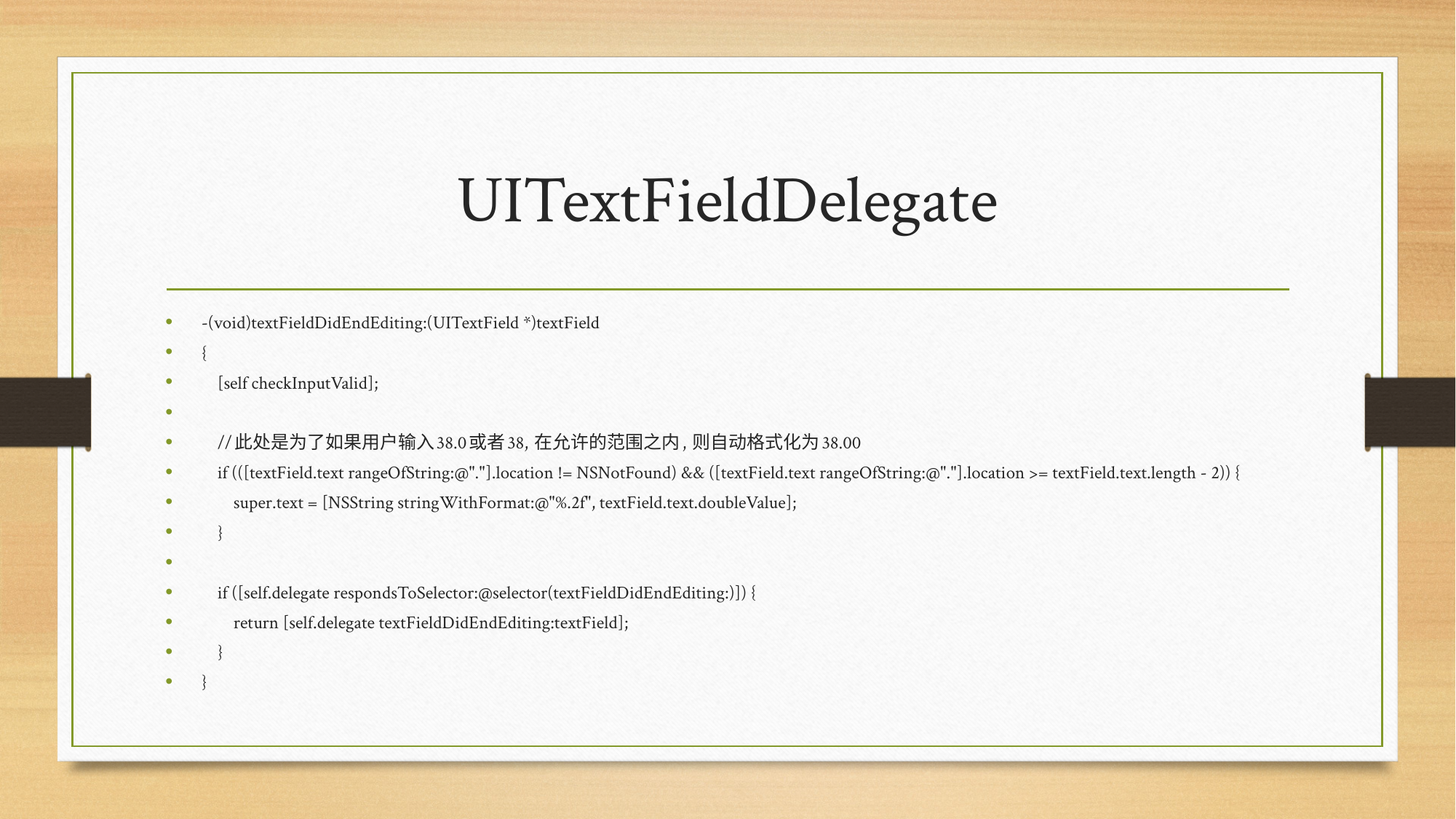

# UITextFieldDelegate
-(void)textFieldDidEndEditing:(UITextField *)textField
{
    [self checkInputValid];

    //此处是为了如果用户输入38.0或者38, 在允许的范围之内, 则自动格式化为38.00
    if (([textField.text rangeOfString:@"."].location != NSNotFound) && ([textField.text rangeOfString:@"."].location >= textField.text.length - 2)) {
        super.text = [NSString stringWithFormat:@"%.2f", textField.text.doubleValue];
    }

    if ([self.delegate respondsToSelector:@selector(textFieldDidEndEditing:)]) {
        return [self.delegate textFieldDidEndEditing:textField];
    }
}